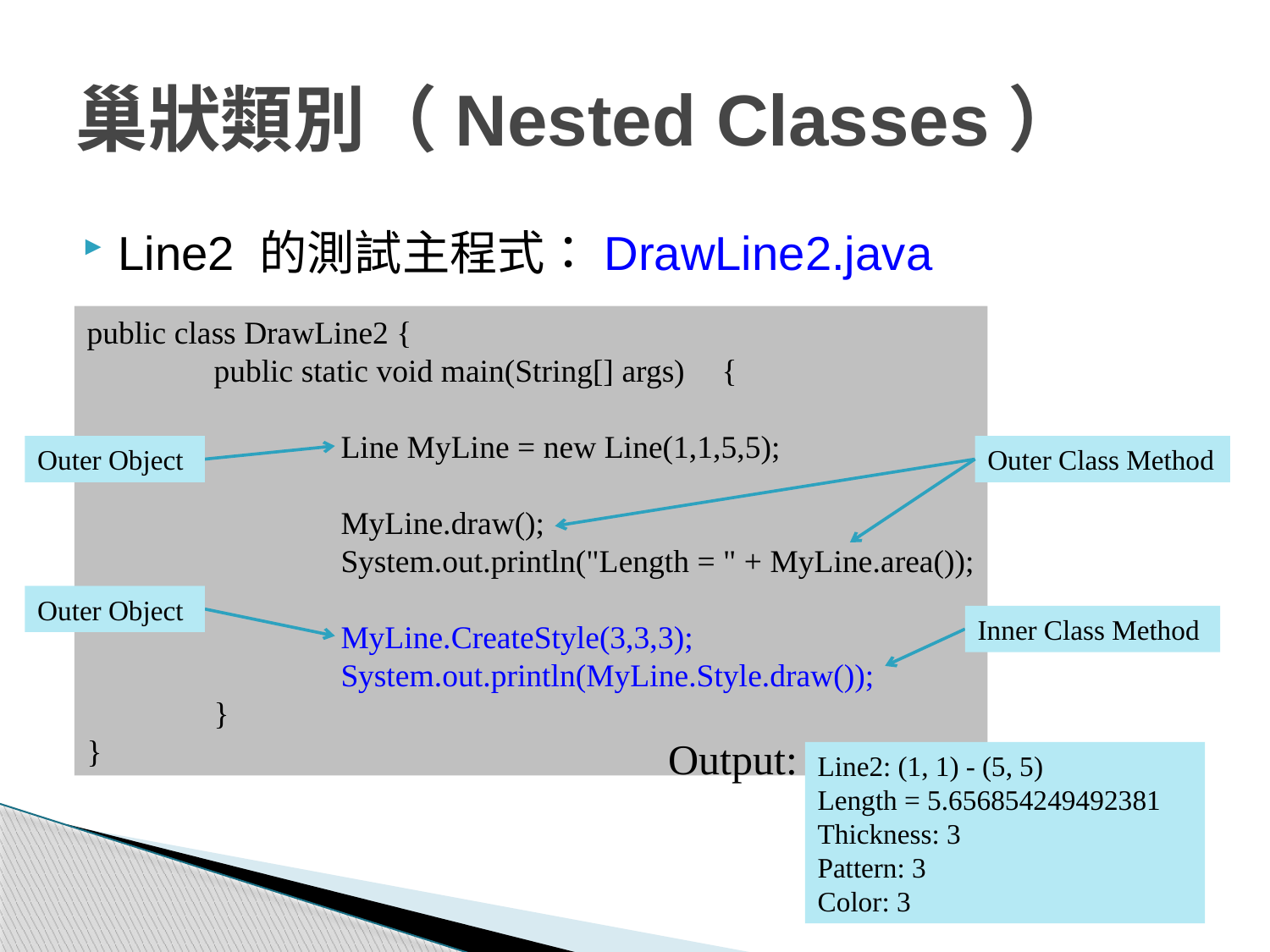

# 巢狀類別（Nested Classes）
Line2 的測試主程式：DrawLine2.java
public class DrawLine2 {
	public static void main(String[] args)	{

		Line MyLine = new Line(1,1,5,5);

		MyLine.draw();
		System.out.println("Length = " + MyLine.area());

		MyLine.CreateStyle(3,3,3);
		System.out.println(MyLine.Style.draw());
	}
}
Outer Object
Outer Class Method
Outer Object
Inner Class Method
Output:
Line2: (1, 1) - (5, 5)
Length = 5.656854249492381
Thickness: 3
Pattern: 3
Color: 3